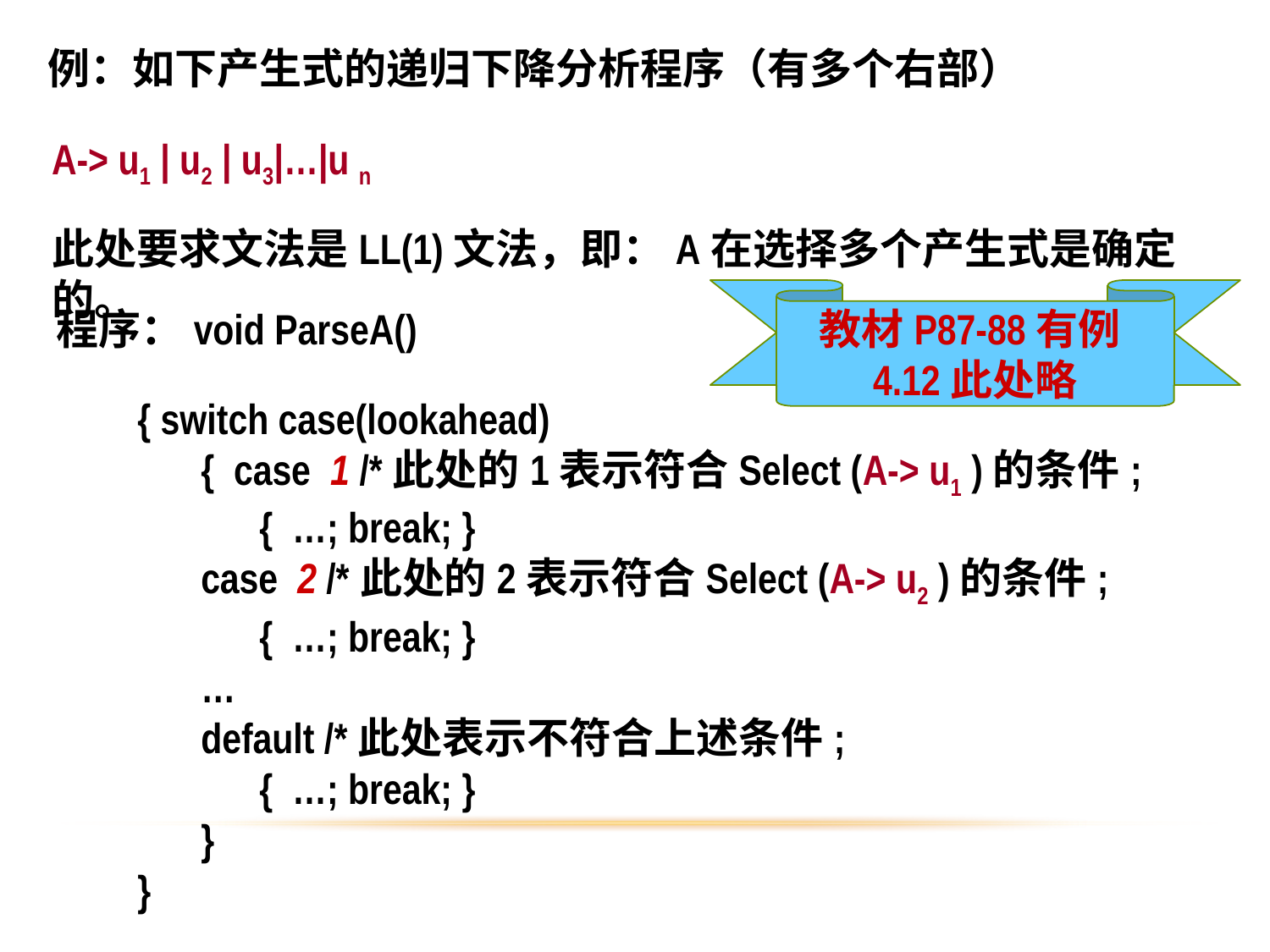

例：如下产生式的递归下降分析程序（有多个右部）
A-> u1 | u2 | u3|…|u n
此处要求文法是LL(1)文法，即：A在选择多个产生式是确定的。
教材P87-88有例4.12此处略
程序：void ParseA()
{ switch case(lookahead)
{  case  1 /*此处的1表示符合Select (A-> u1 )的条件;
      {  …; break; }
case  2 /*此处的2表示符合Select (A-> u2 )的条件;
      {  …; break; }
…
default /*此处表示不符合上述条件;
      {  …; break; }
}
}
5